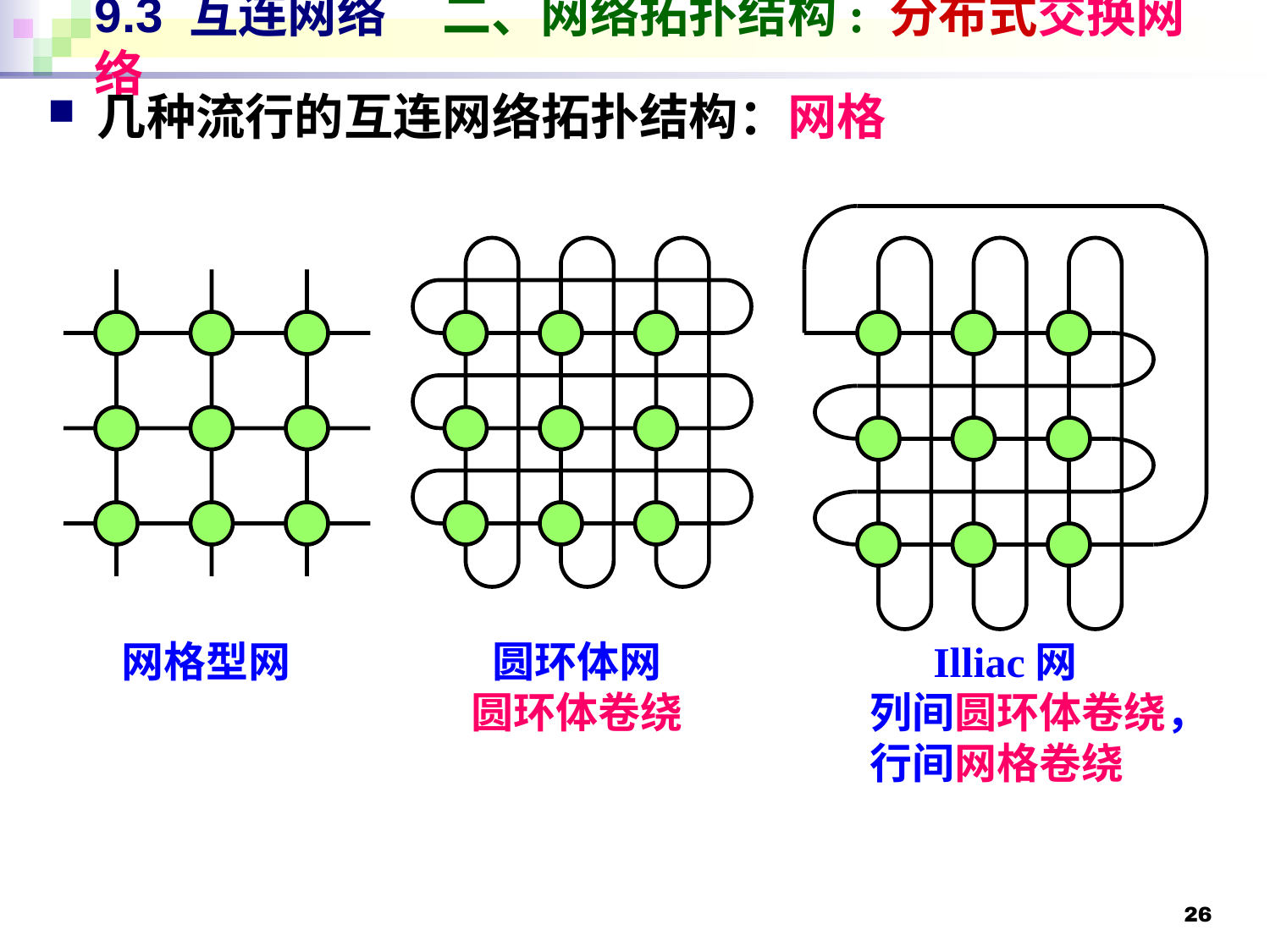

# 9.3 互连网络     二、网络拓扑结构: 分布式交换网络
几种流行的互连网络拓扑结构：网格

网格型网
圆环体网
圆环体卷绕
      Illiac网
列间圆环体卷绕，
行间网格卷绕
26